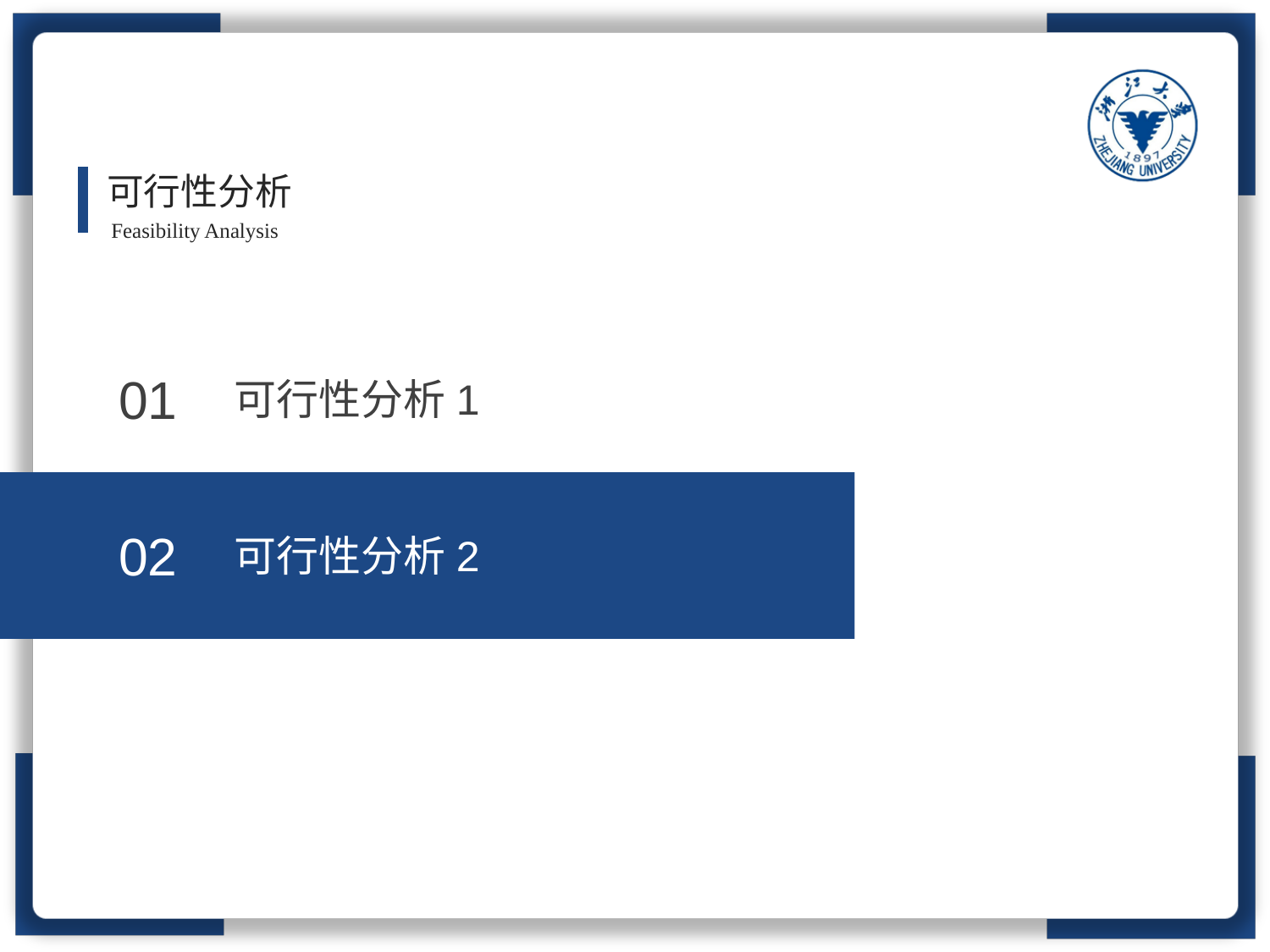

可行性分析
Feasibility Analysis
01
可行性分析1

02
可行性分析2